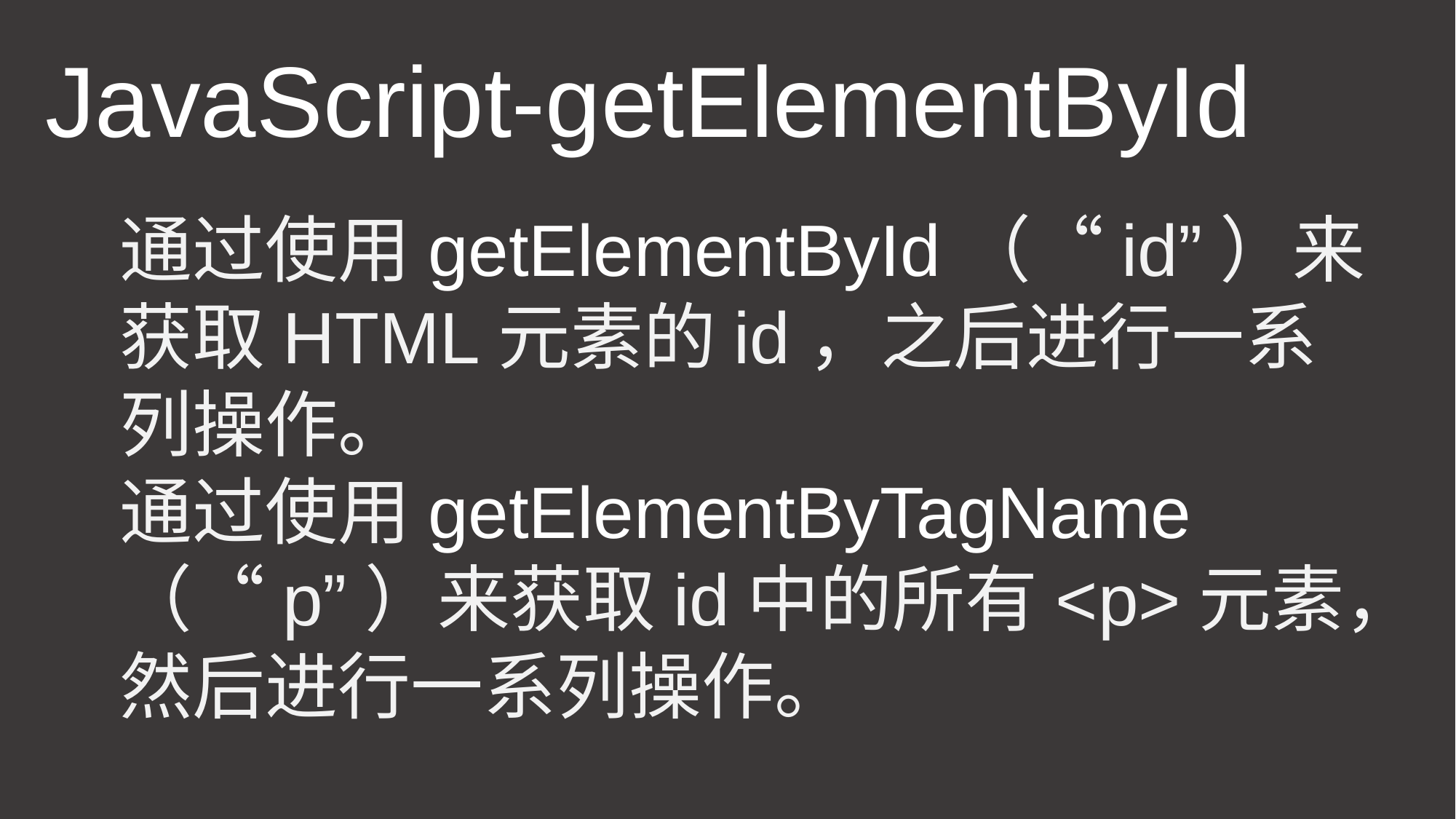

JavaScript-getElementById
通过使用getElementById（“id”）来获取HTML元素的id，之后进行一系列操作。
通过使用getElementByTagName（“p”）来获取id中的所有<p>元素，然后进行一系列操作。